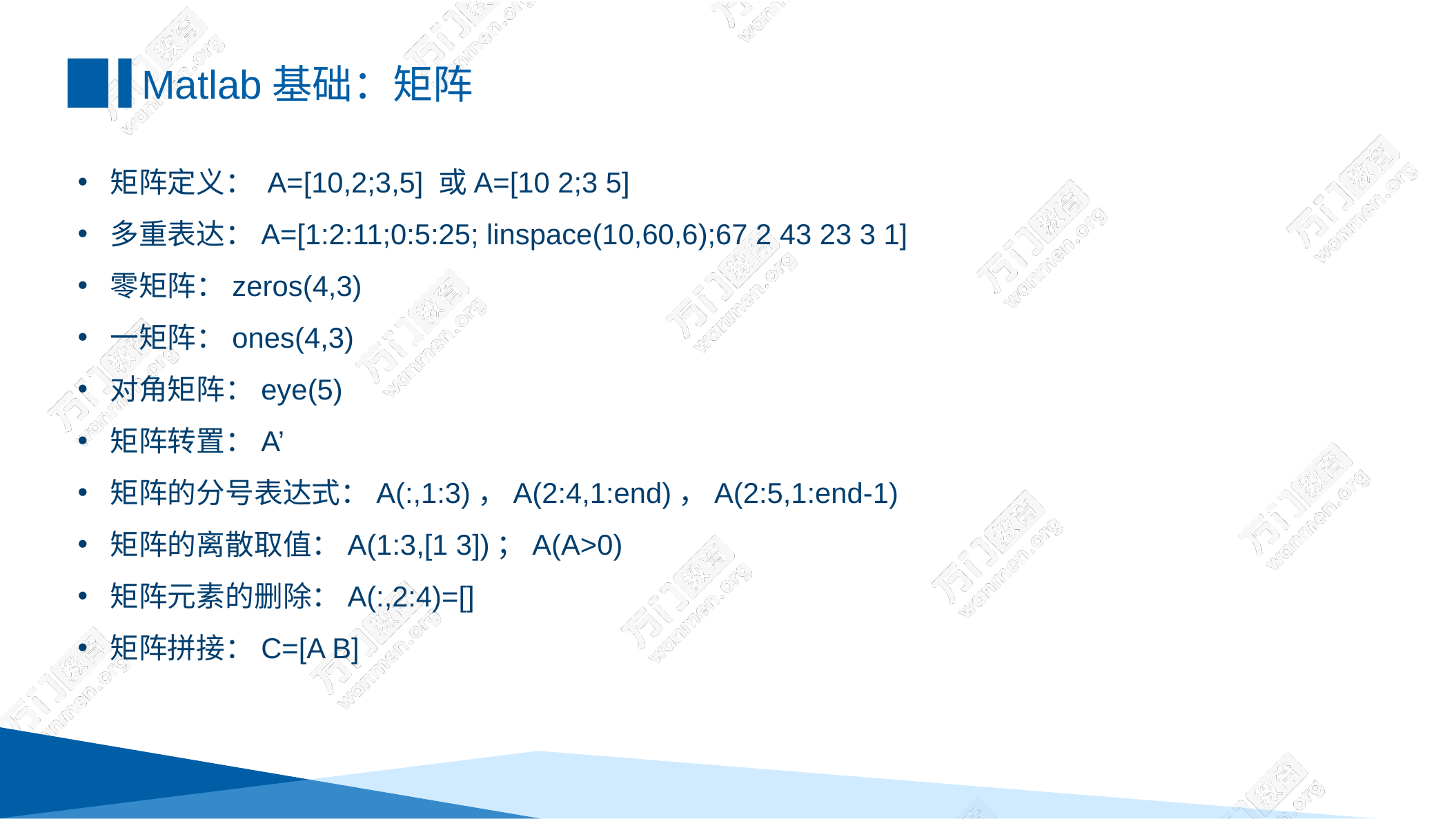

Matlab基础：矩阵

矩阵定义： A=[10,2;3,5] 或A=[10 2;3 5]
多重表达：A=[1:2:11;0:5:25; linspace(10,60,6);67 2 43 23 3 1]
零矩阵：zeros(4,3)
一矩阵：ones(4,3)
对角矩阵：eye(5)
矩阵转置：A’
矩阵的分号表达式：A(:,1:3)，A(2:4,1:end)，A(2:5,1:end-1)
矩阵的离散取值：A(1:3,[1 3])；A(A>0)
矩阵元素的删除：A(:,2:4)=[]
矩阵拼接：C=[A B]